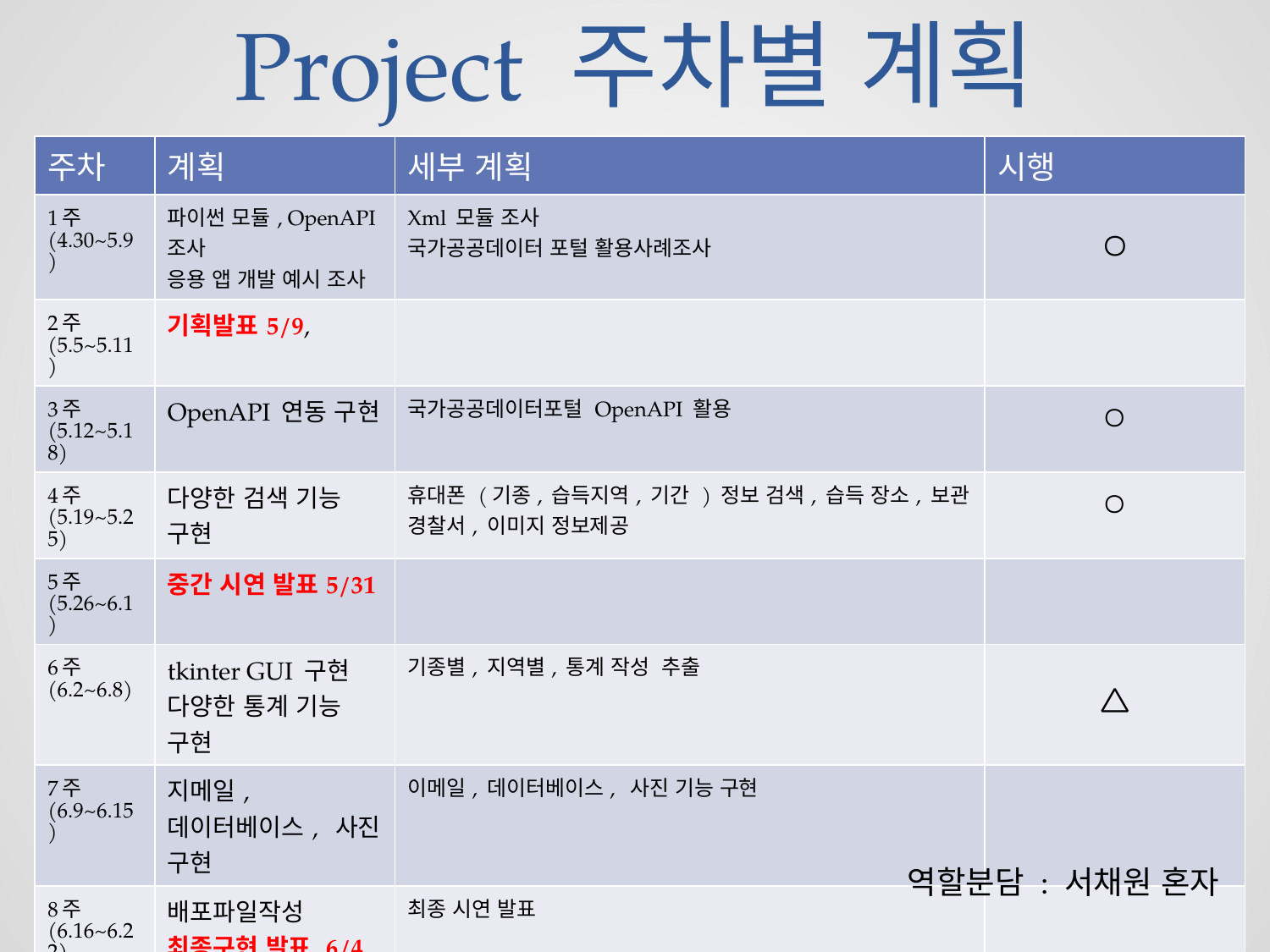

# Project 주차별 계획
| 주차 | 계획 | 세부 계획 | 시행 |
| --- | --- | --- | --- |
| 1주 (4.30~5.9) | 파이썬 모듈, OpenAPI 조사 응용 앱 개발 예시 조사 | Xml 모듈 조사 국가공공데이터 포털 활용사례조사 | ○ |
| 2주 (5.5~5.11) | 기획발표5/9, |  |  |
| 3주 (5.12~5.18) | OpenAPI 연동 구현 | 국가공공데이터포털 OpenAPI 활용 | ○ |
| 4주 (5.19~5.25) | 다양한 검색 기능 구현 | 휴대폰 (기종, 습득지역, 기간 ) 정보 검색, 습득 장소, 보관 경찰서, 이미지 정보제공 | ○ |
| 5주 (5.26~6.1) | 중간 시연 발표5/31 |  |  |
| 6주 (6.2~6.8) | tkinter GUI 구현 다양한 통계 기능 구현 | 기종별, 지역별, 통계 작성 추출 | △ |
| 7주 (6.9~6.15) | 지메일, 데이터베이스, 사진 구현 | 이메일, 데이터베이스, 사진 기능 구현 |  |
| 8주 (6.16~6.22) | 배포파일작성 최종구현 발표 6/4 | 최종 시연 발표 |  |
역할분담 : 서채원 혼자